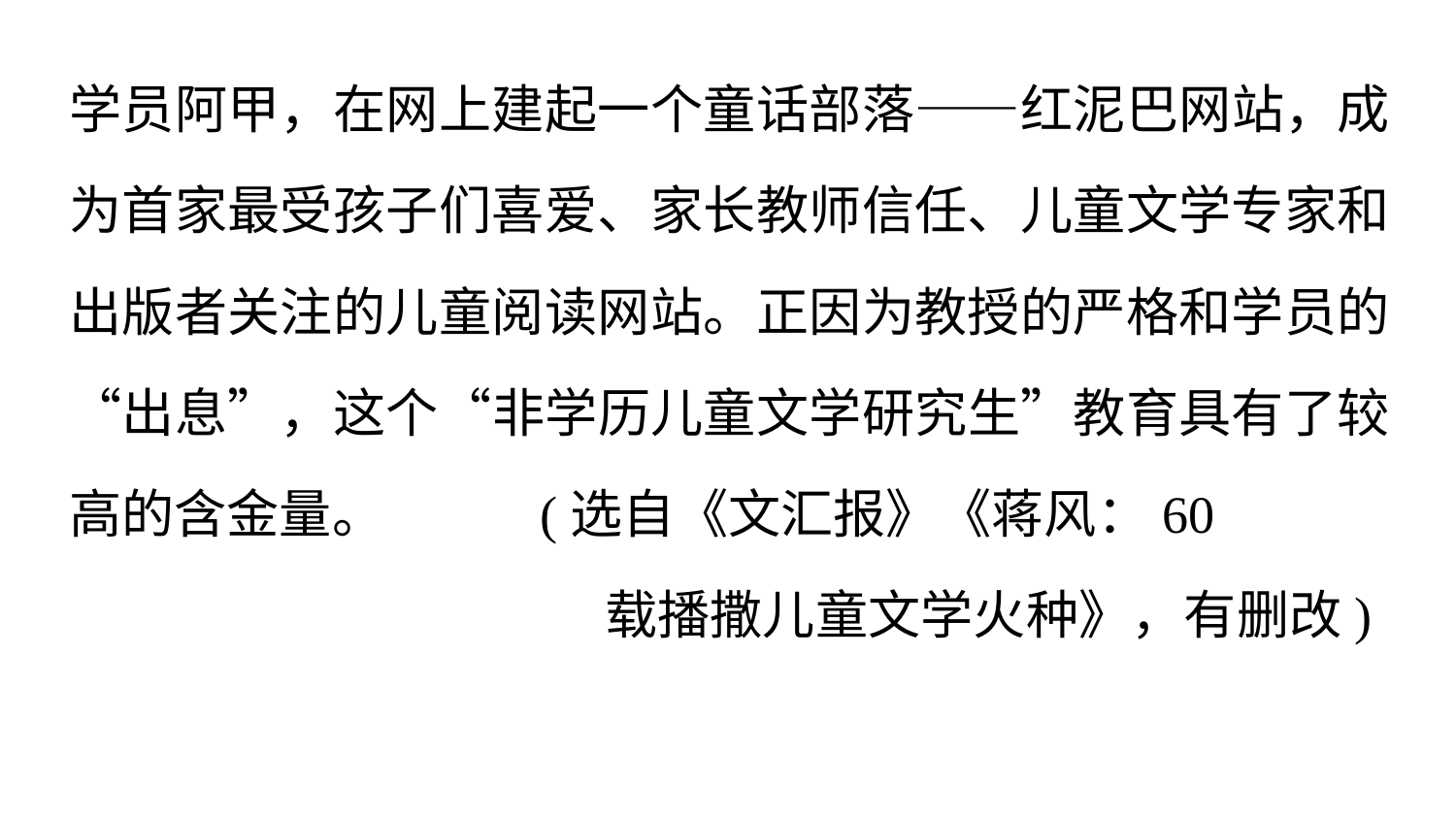

学员阿甲，在网上建起一个童话部落——红泥巴网站，成为首家最受孩子们喜爱、家长教师信任、儿童文学专家和出版者关注的儿童阅读网站。正因为教授的严格和学员的“出息”，这个“非学历儿童文学研究生”教育具有了较高的含金量。            (选自《文汇报》《蒋风：60
                                            载播撒儿童文学火种》，有删改)